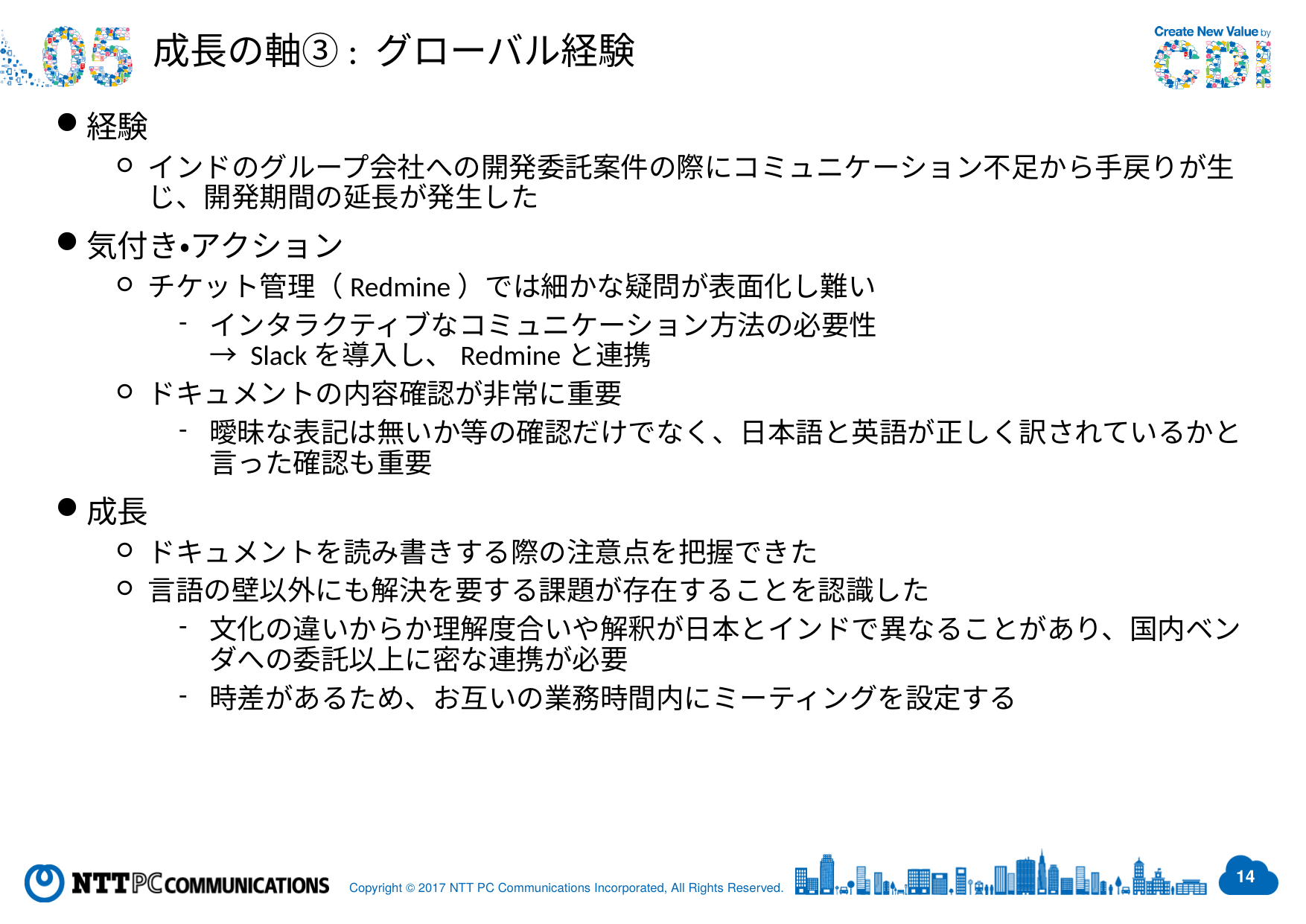

成長の軸③: グローバル経験
経験
インドのグループ会社への開発委託案件の際にコミュニケーション不足から手戻りが生じ、開発期間の延長が発生した
気付き・アクション
チケット管理（Redmine）では細かな疑問が表面化し難い
インタラクティブなコミュニケーション方法の必要性
→ Slackを導入し、Redmineと連携
ドキュメントの内容確認が非常に重要
曖昧な表記は無いか等の確認だけでなく、日本語と英語が正しく訳されているかと言った確認も重要
成長
ドキュメントを読み書きする際の注意点を把握できた
言語の壁以外にも解決を要する課題が存在することを認識した
文化の違いからか理解度合いや解釈が日本とインドで異なることがあり、国内ベンダへの委託以上に密な連携が必要
時差があるため、お互いの業務時間内にミーティングを設定する